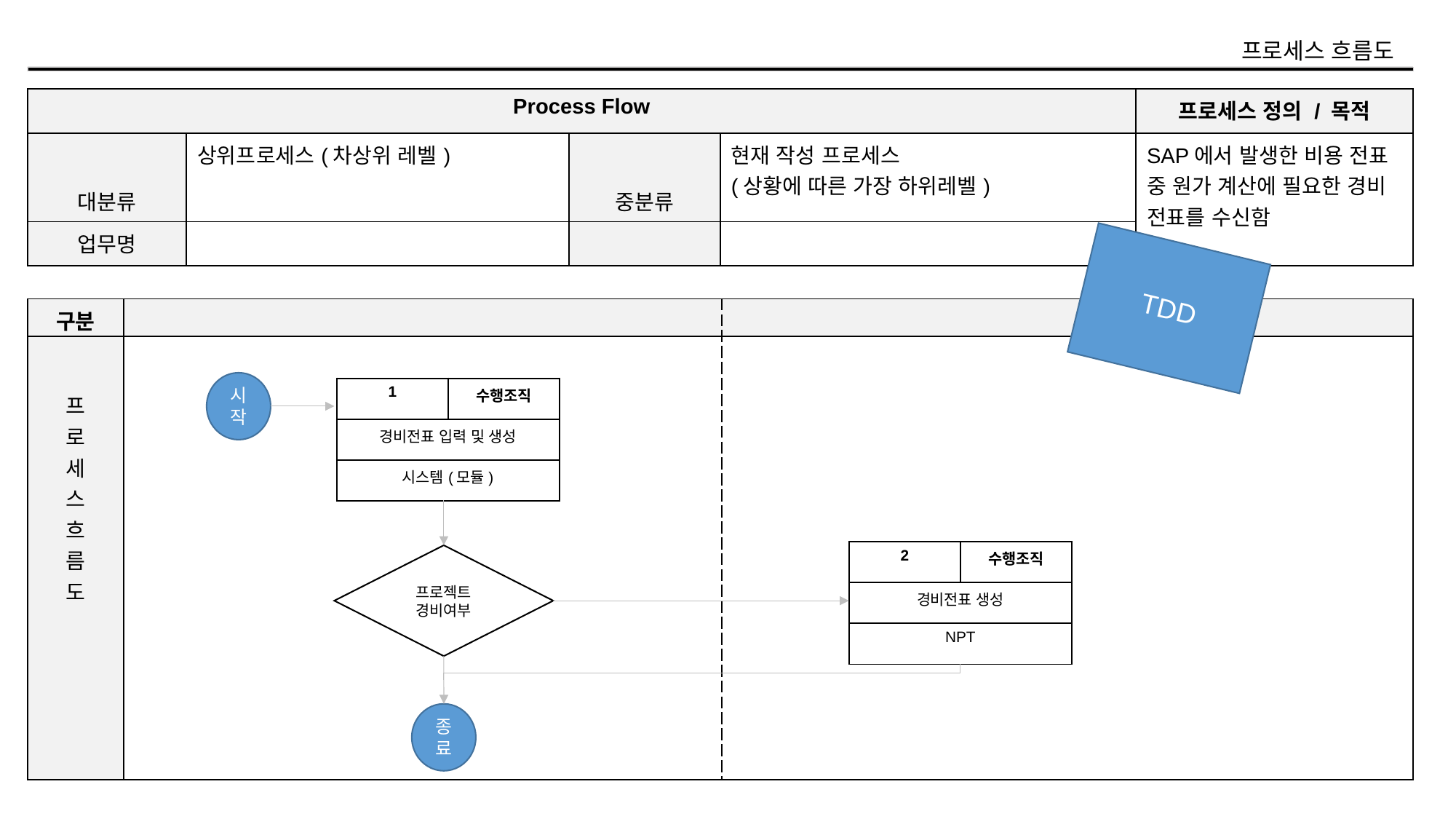

프로세스 흐름도

| Process Flow |  |  |  | 프로세스 정의 / 목적 |
| --- | --- | --- | --- | --- |
| 대분류 | 상위프로세스(차상위 레벨) | 중분류 | 현재 작성 프로세스 (상황에 따른 가장 하위레벨) | SAP에서 발생한 비용 전표 중 원가 계산에 필요한 경비 전표를 수신함 |
| 업무명 |  |  |  |  |
TDD
| 구분 |  |  |
| --- | --- | --- |
| 프 로 세 스 흐 름 도 |  |  |
시작
| 1 | 수행조직 |
| --- | --- |
| 경비전표 입력 및 생성 |  |
| 시스템(모듈) |  |
| 2 | 수행조직 |
| --- | --- |
| 경비전표 생성 |  |
| NPT |  |
프로젝트 경비여부
종료